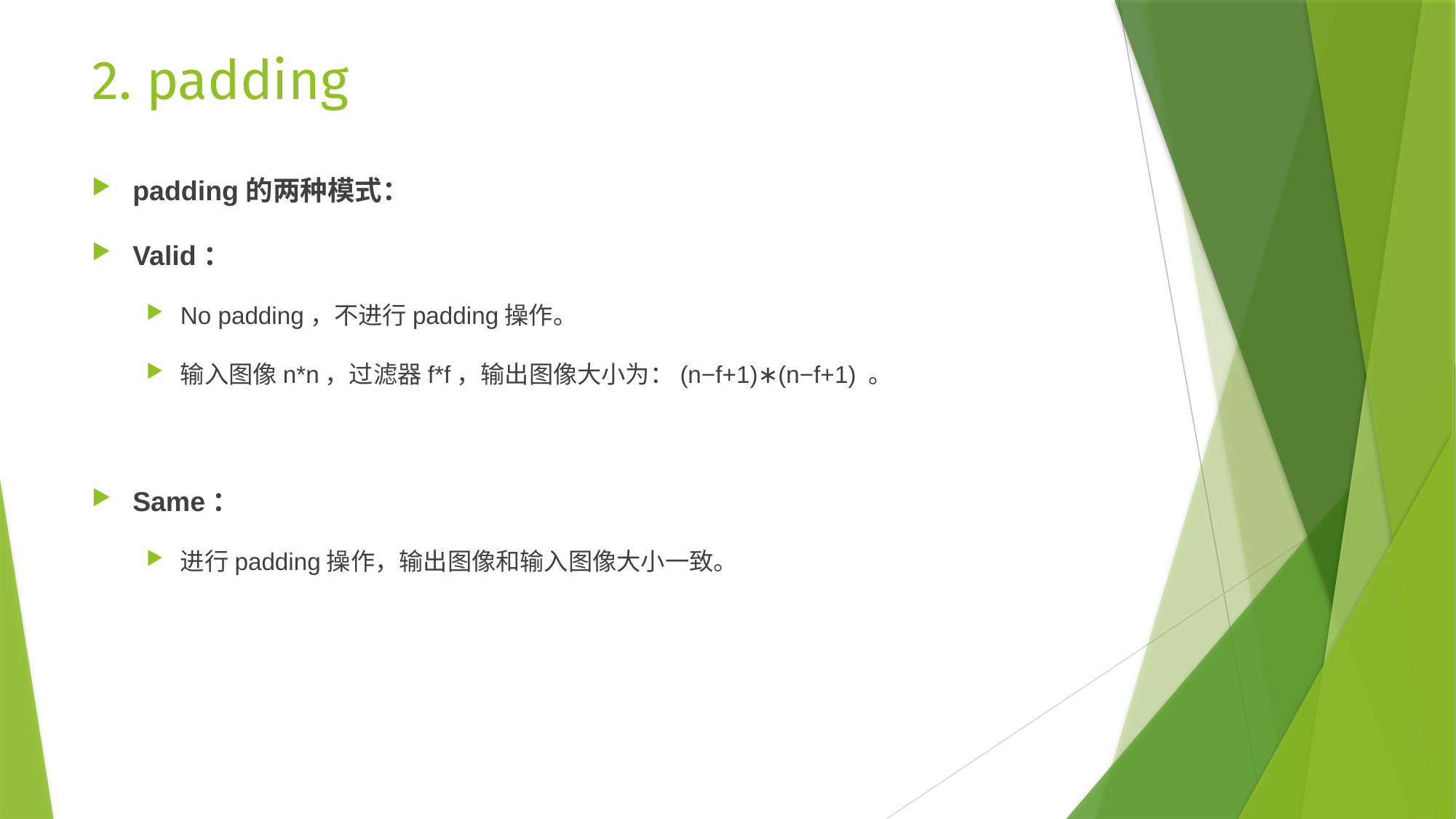

# 2. padding
padding的两种模式：
Valid：
No padding，不进行padding操作。
输入图像n*n，过滤器f*f，输出图像大小为：(n−f+1)∗(n−f+1) 。

Same：
进行padding操作，输出图像和输入图像大小一致。